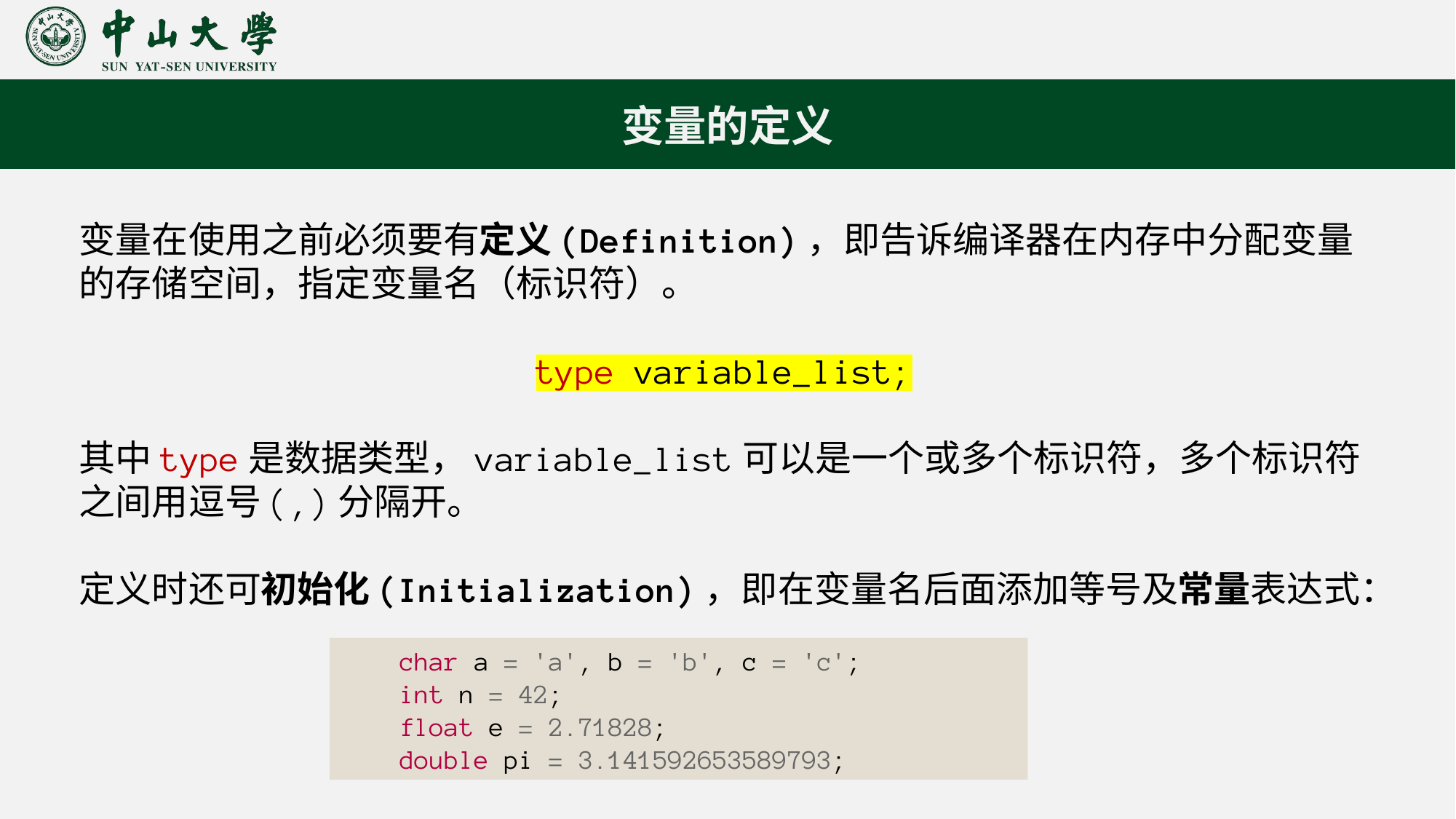

变量的定义
变量在使用之前必须要有定义(Definition)，即告诉编译器在内存中分配变量的存储空间，指定变量名（标识符）。

type variable_list;

其中type是数据类型，variable_list可以是一个或多个标识符，多个标识符之间用逗号(,)分隔开。

定义时还可初始化(Initialization)，即在变量名后面添加等号及常量表达式：
    char a = 'a', b = 'b', c = 'c';
    int n = 42;
    float e = 2.71828;
    double pi = 3.141592653589793;